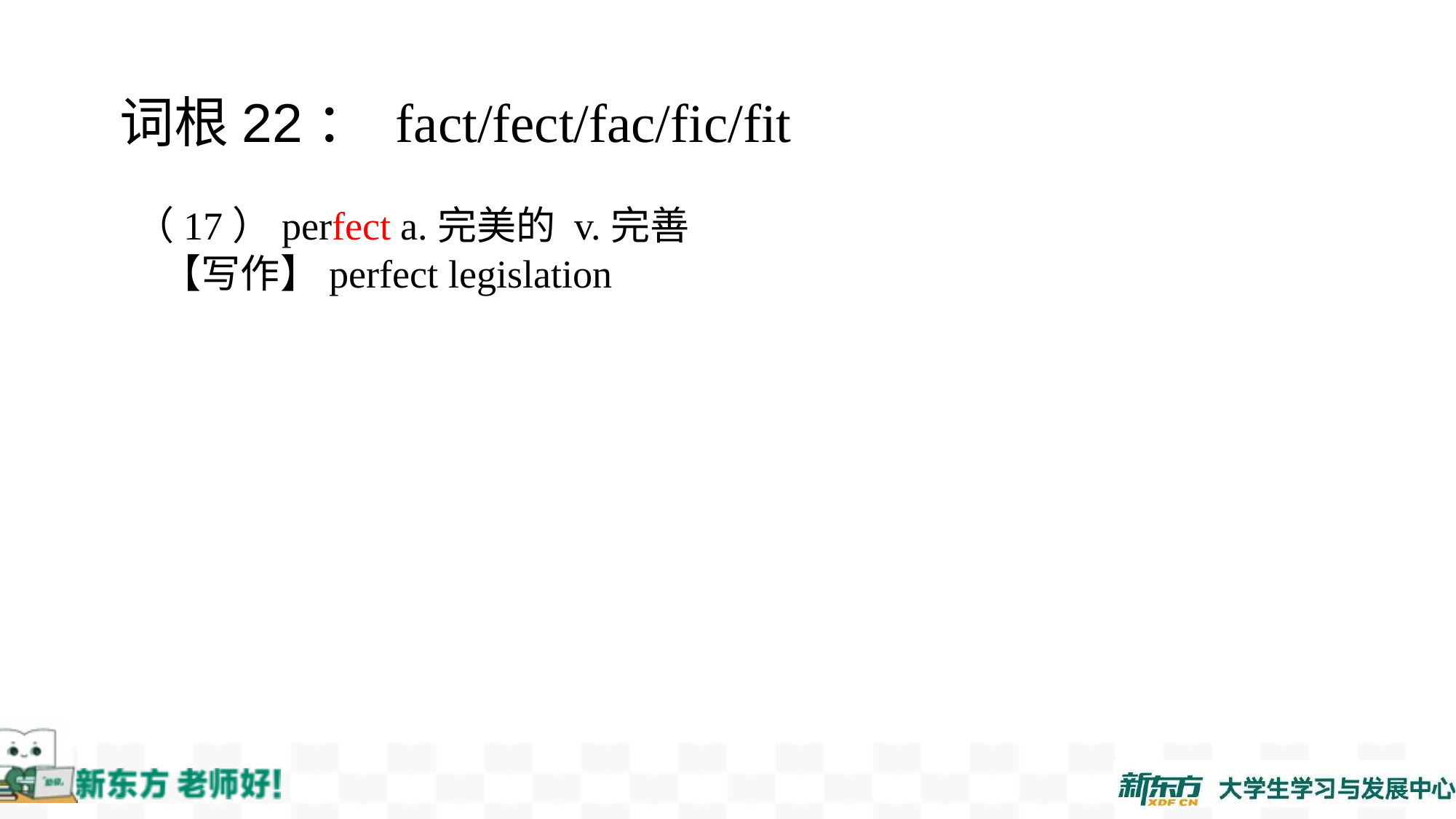

词根22： fact/fect/fac/fic/fit
（17）perfect a.完美的 v.完善
  【写作】perfect legislation